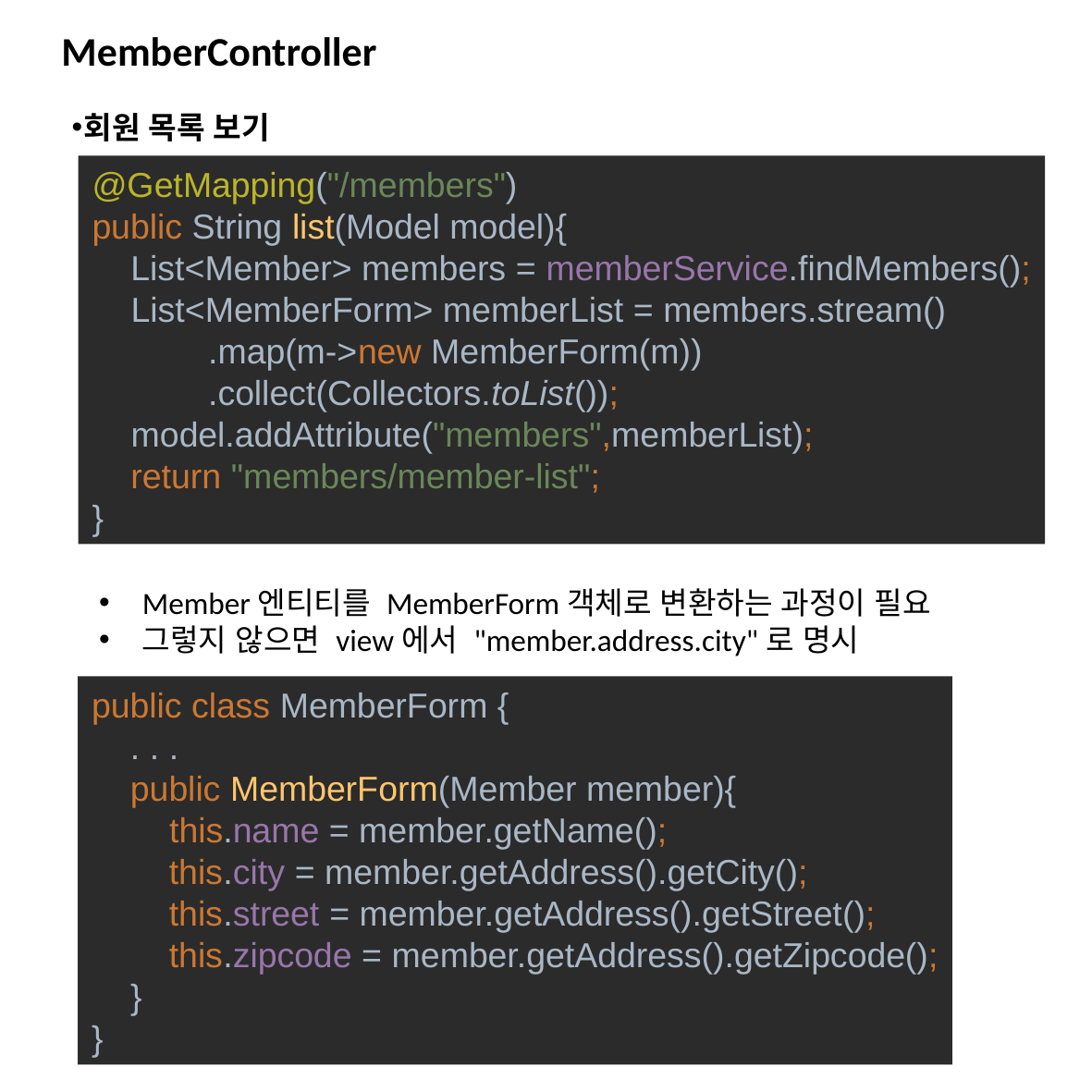

# MemberController
회원 목록 보기

@GetMapping("/members")
public String list(Model model){
    List<Member> members = memberService.findMembers();
    List<MemberForm> memberList = members.stream()
            .map(m->new MemberForm(m))
            .collect(Collectors.toList());
    model.addAttribute("members",memberList);
    return "members/member-list";
}
Member엔티티를 MemberForm객체로 변환하는 과정이 필요
그렇지 않으면 view에서 "member.address.city"로 명시
public class MemberForm {
    . . .
    public MemberForm(Member member){
        this.name = member.getName();
        this.city = member.getAddress().getCity();
        this.street = member.getAddress().getStreet();
        this.zipcode = member.getAddress().getZipcode();
    }
}